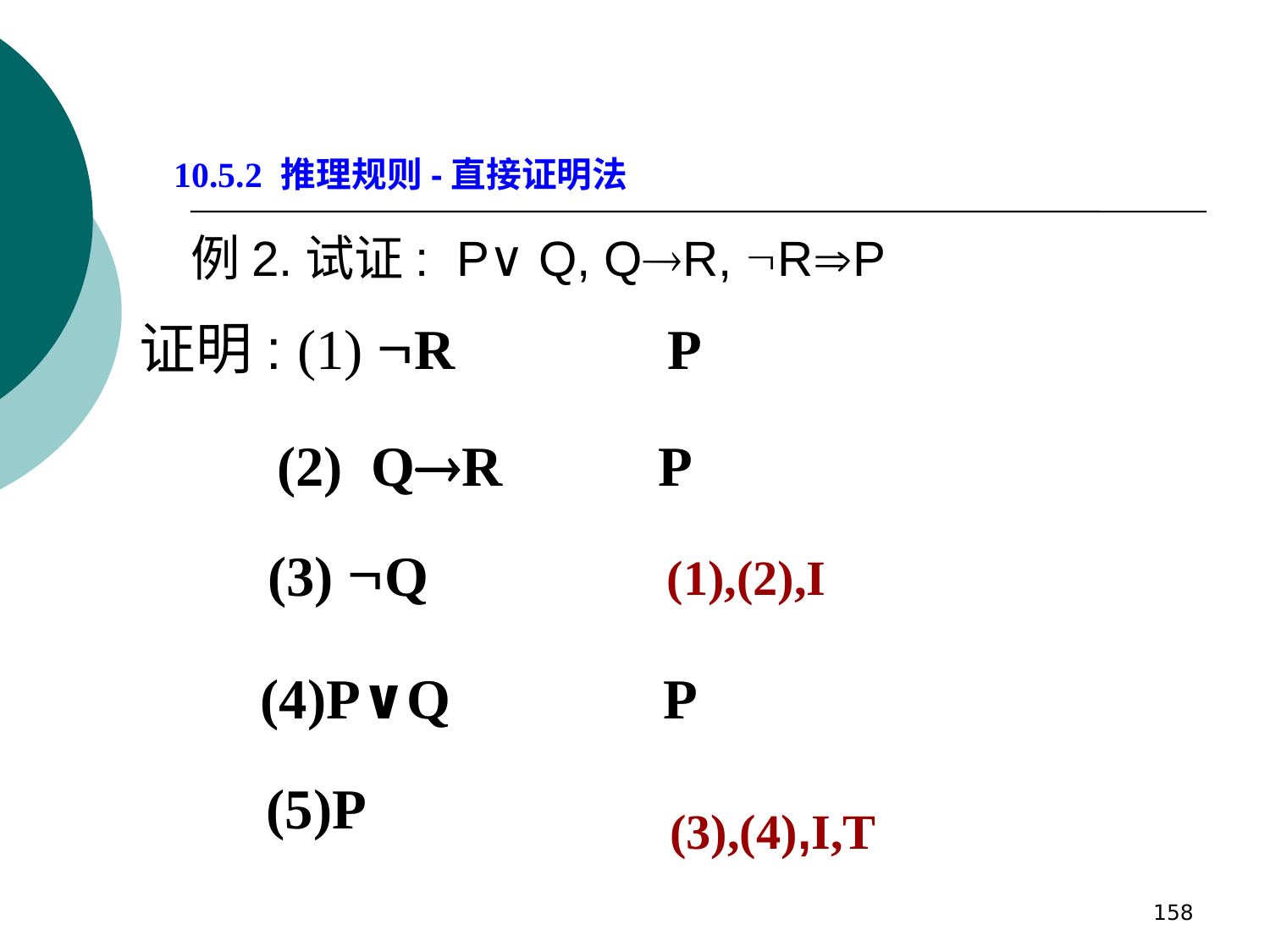

10.5.2 推理规则-直接证明法
例2.试证:  P∨Q, Q→R, ¬R⇒P
证明: (1) ¬R               P
(2)  Q→R           P
(3) ¬Q
(1),(2),I
(4)P∨Q               P
(5)P
(3),(4),I,T
158